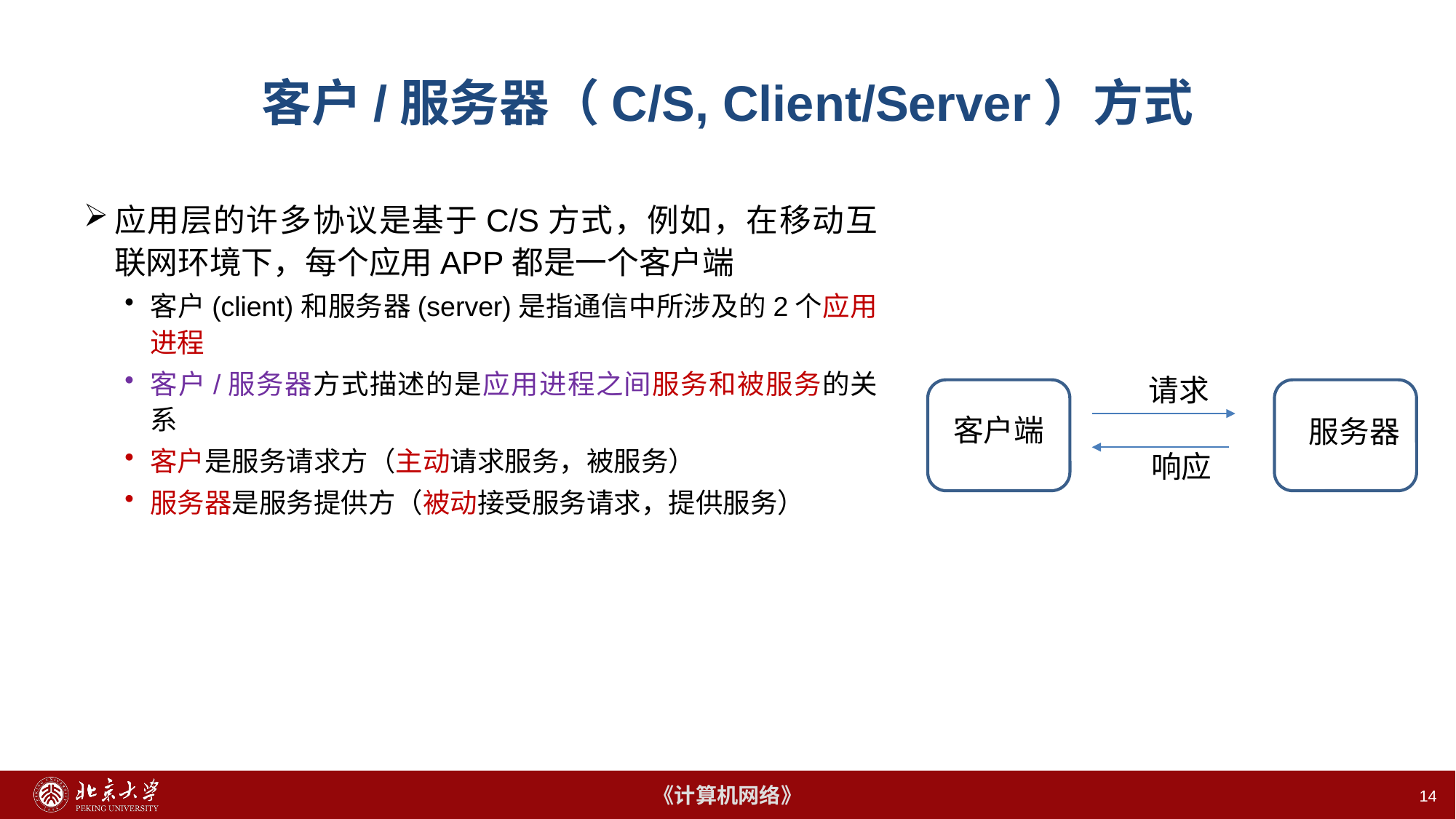

14
# 客户/服务器（C/S, Client/Server）方式
应用层的许多协议是基于C/S方式，例如，在移动互联网环境下，每个应用APP都是一个客户端
客户(client)和服务器(server)是指通信中所涉及的2个应用进程
客户/服务器方式描述的是应用进程之间服务和被服务的关系
客户是服务请求方（主动请求服务，被服务）
服务器是服务提供方（被动接受服务请求，提供服务）
请求

客户端
服务器
响应